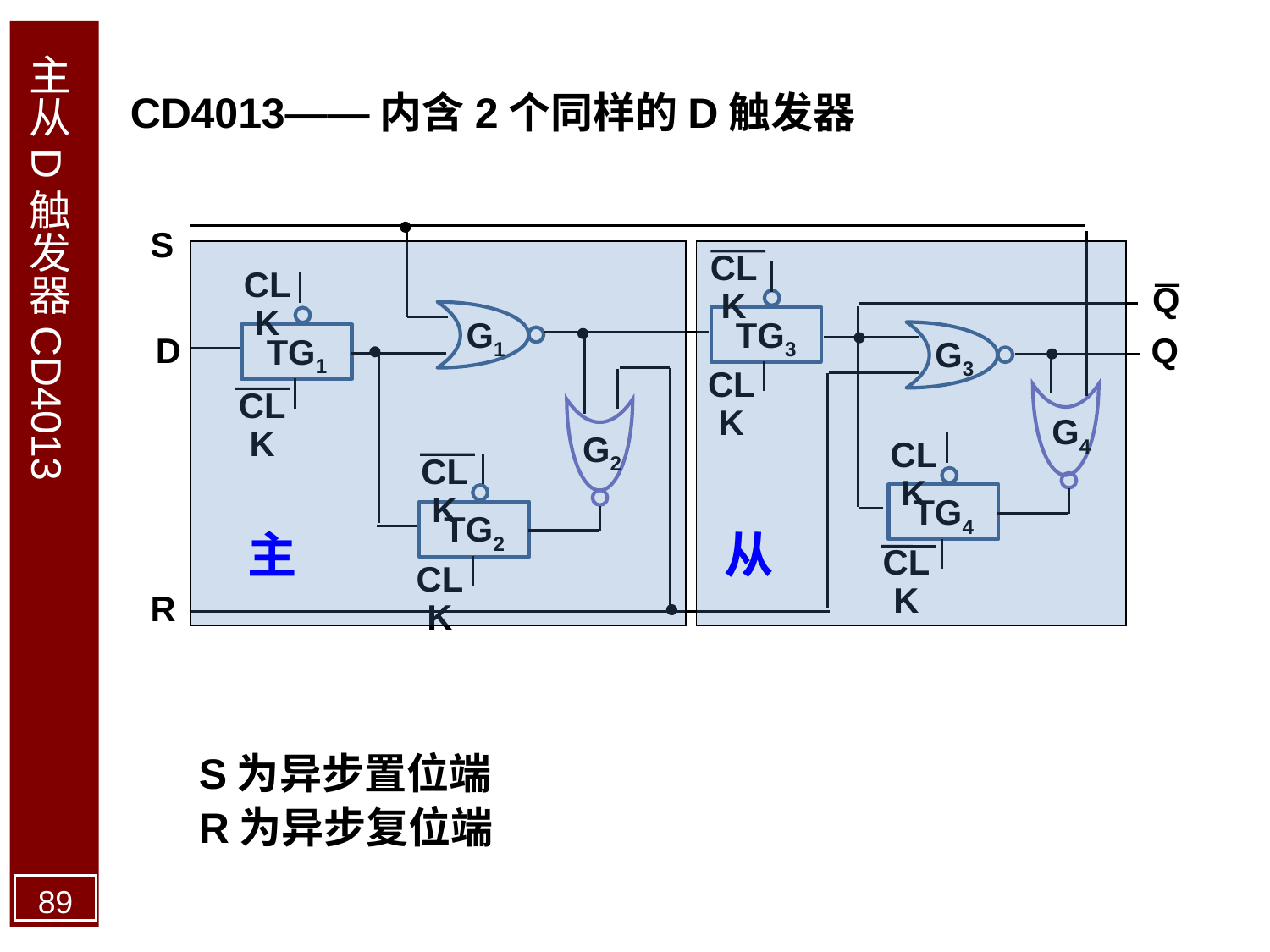

# 主从D触发器CD4013
CD4013——内含2个同样的D触发器
S

CLK

CLK
Q

G1

TG3

TG1
G3
D

Q

CLK
CLK

G4

G2
CLK
CLK

TG4

TG2
CLK

CLK
R

主

从
S为异步置位端
R为异步复位端
89